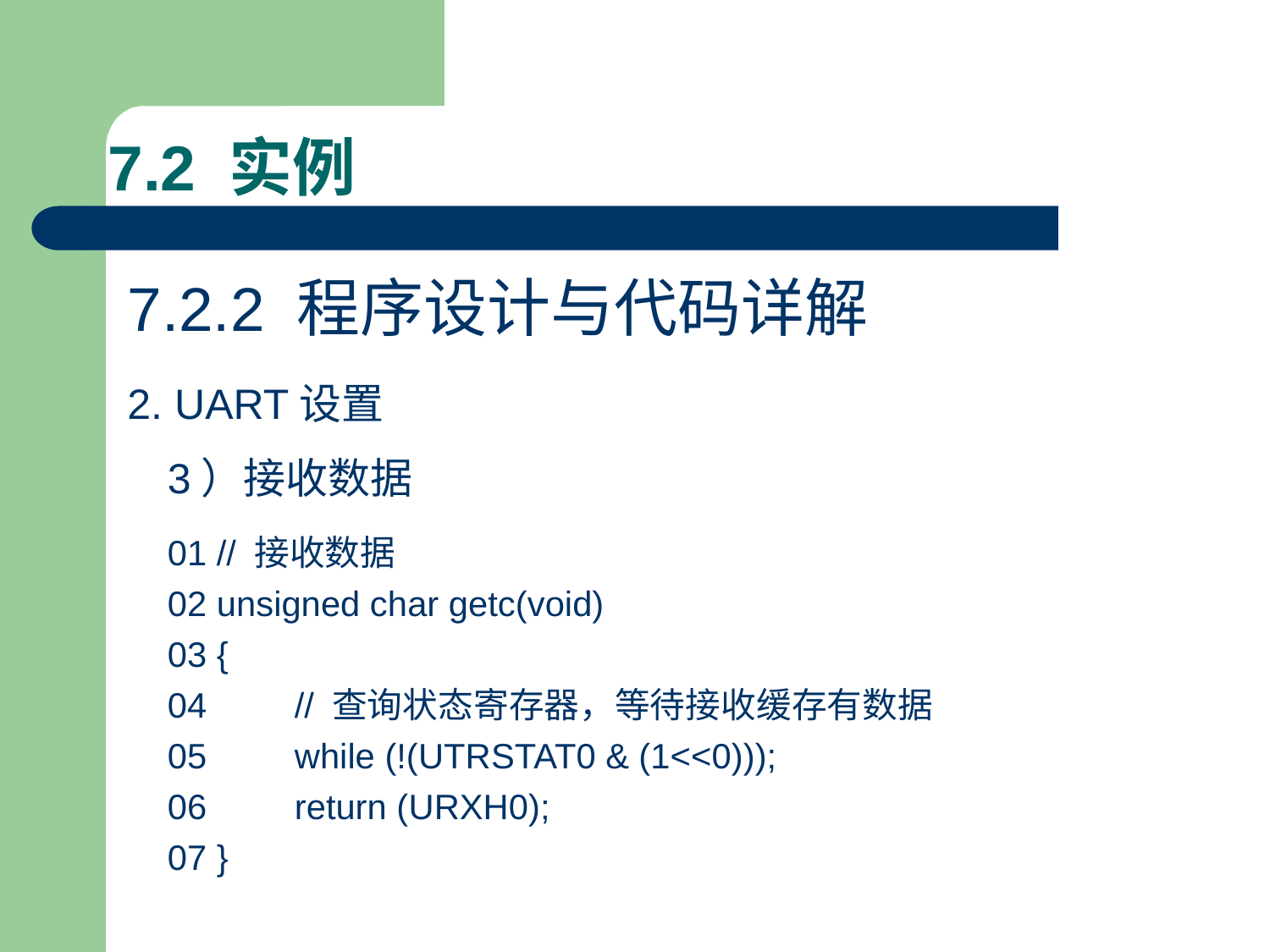

# 7.2 实例
7.2.2 程序设计与代码详解
2. UART设置
3）接收数据
01 // 接收数据
02 unsigned char getc(void)
03 {
04	// 查询状态寄存器，等待接收缓存有数据
05	while (!(UTRSTAT0 & (1<<0)));
06	return (URXH0);
07 }